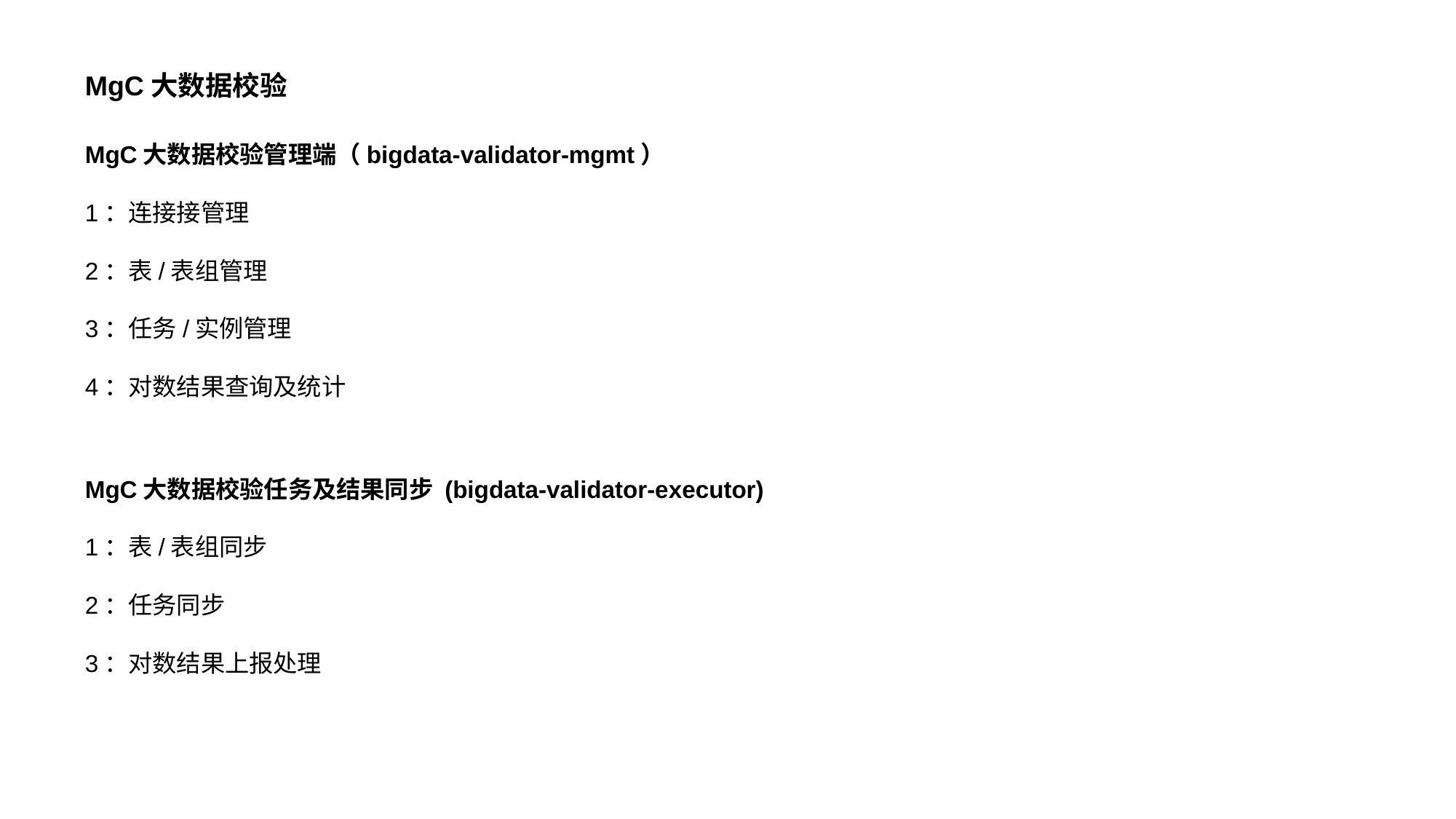

MgC大数据校验
MgC大数据校验管理端（bigdata-validator-mgmt）

1：连接接管理

2：表/表组管理

3：任务/实例管理

4：对数结果查询及统计
MgC大数据校验任务及结果同步 (bigdata-validator-executor)

1：表/表组同步

2：任务同步

3：对数结果上报处理